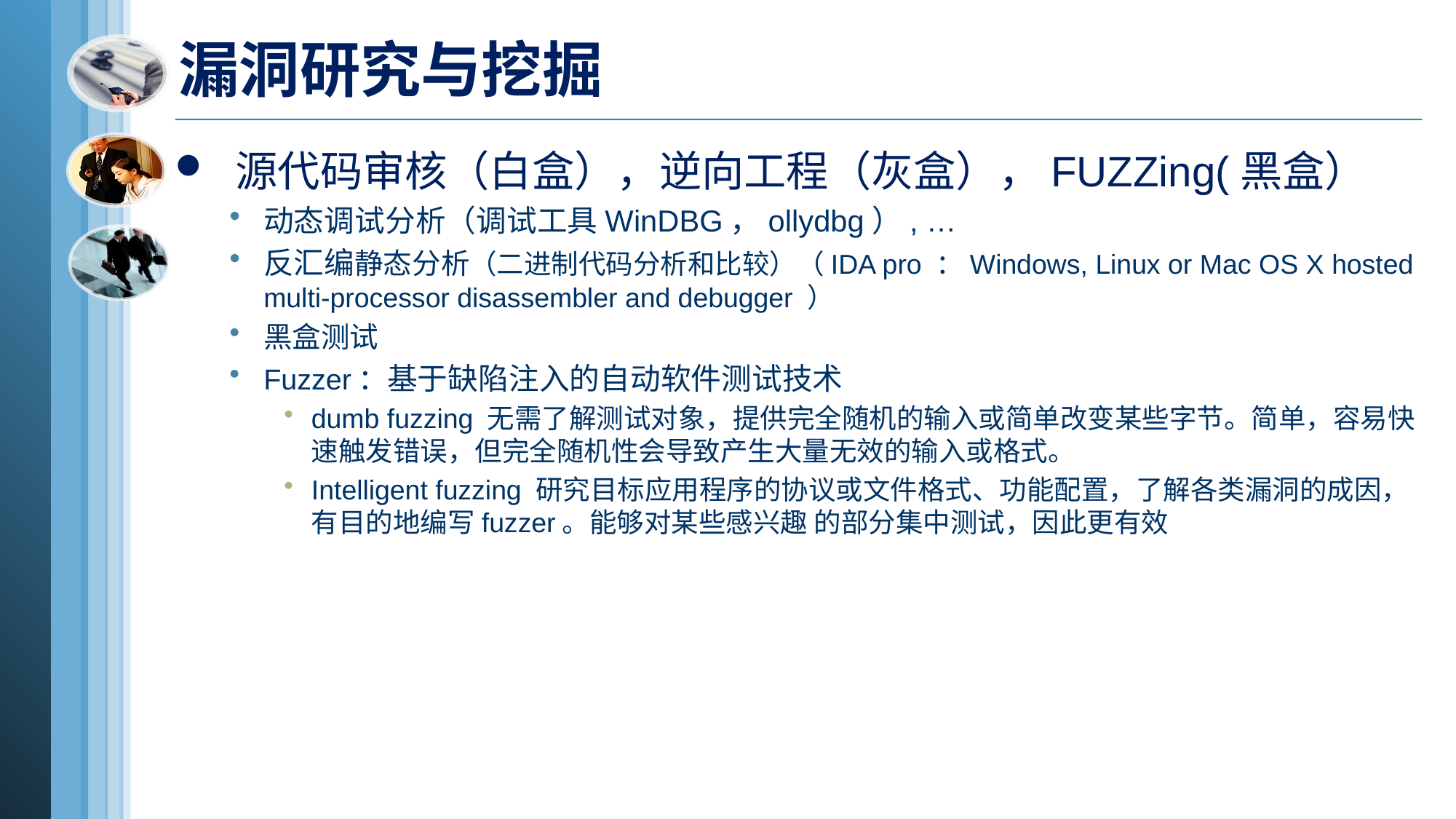

# 漏洞研究与挖掘
 源代码审核（白盒），逆向工程（灰盒），FUZZing(黑盒）
动态调试分析（调试工具WinDBG，ollydbg）, …
反汇编静态分析（二进制代码分析和比较）（IDA pro ：Windows, Linux or Mac OS X hosted multi-processor disassembler and debugger ）
黑盒测试
Fuzzer：基于缺陷注入的自动软件测试技术
dumb fuzzing 无需了解测试对象，提供完全随机的输入或简单改变某些字节。简单，容易快速触发错误，但完全随机性会导致产生大量无效的输入或格式。
Intelligent fuzzing 研究目标应用程序的协议或文件格式、功能配置，了解各类漏洞的成因，有目的地编写fuzzer。能够对某些感兴趣 的部分集中测试，因此更有效